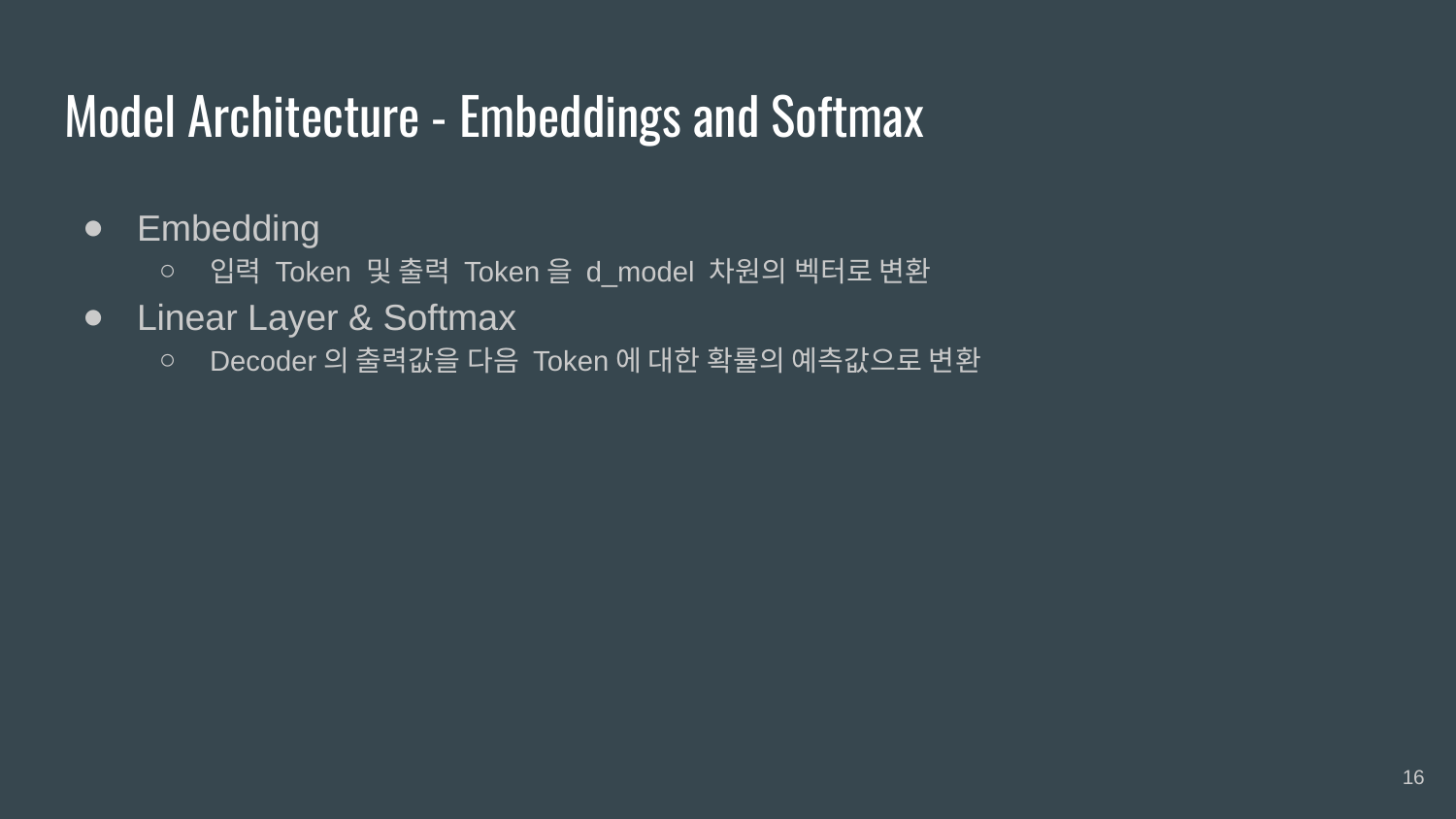

# Model Architecture - Embeddings and Softmax
Embedding
입력 Token 및 출력 Token을 d_model 차원의 벡터로 변환
Linear Layer & Softmax
Decoder의 출력값을 다음 Token에 대한 확률의 예측값으로 변환
16